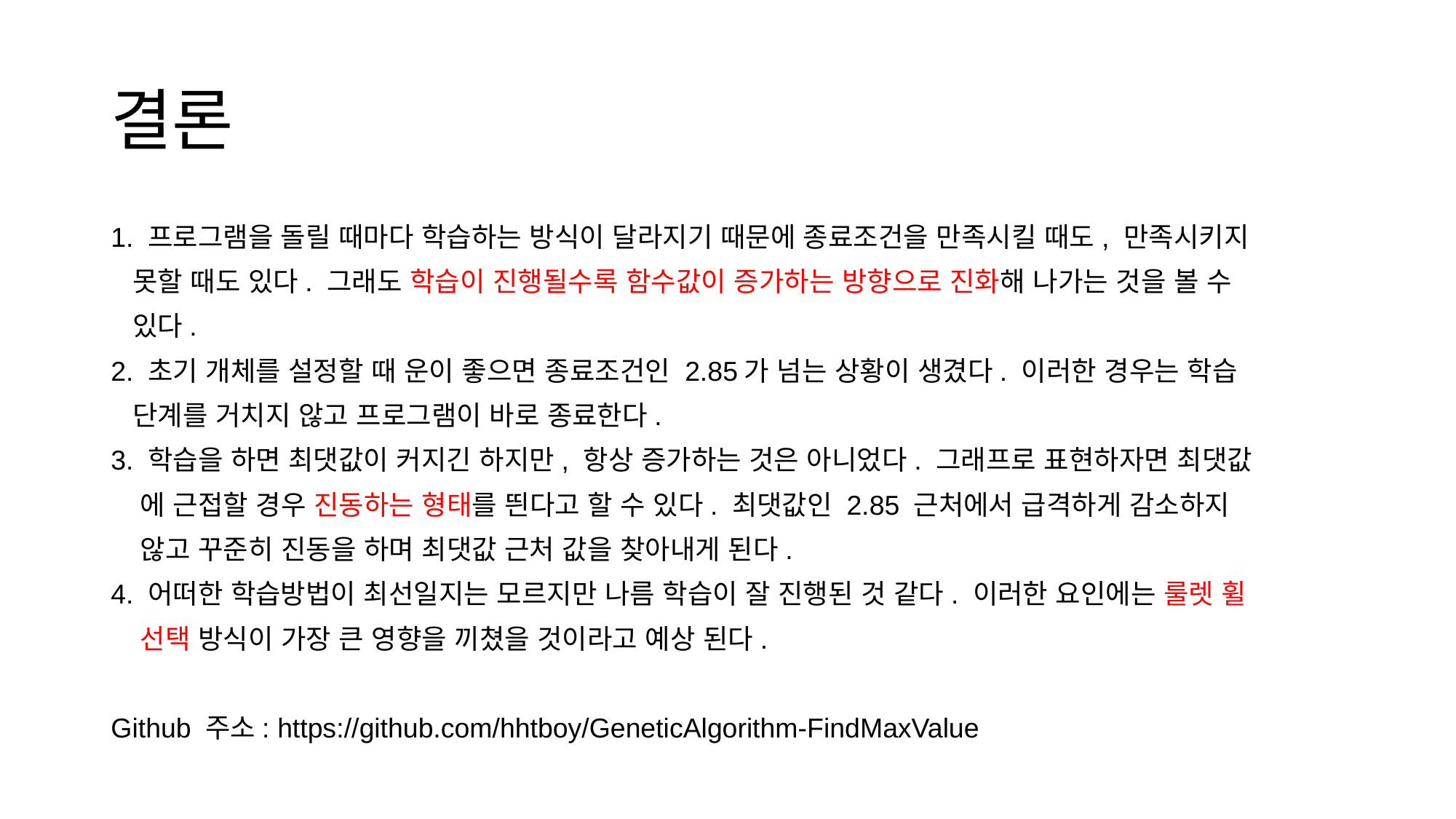

# 결론
1. 프로그램을 돌릴 때마다 학습하는 방식이 달라지기 때문에 종료조건을 만족시킬 때도, 만족시키지
  못할 때도 있다. 그래도 학습이 진행될수록 함수값이 증가하는 방향으로 진화해 나가는 것을 볼 수
  있다.
2. 초기 개체를 설정할 때 운이 좋으면 종료조건인 2.85가 넘는 상황이 생겼다. 이러한 경우는 학습
  단계를 거치지 않고 프로그램이 바로 종료한다.
3. 학습을 하면 최댓값이 커지긴 하지만, 항상 증가하는 것은 아니었다. 그래프로 표현하자면 최댓값
   에 근접할 경우 진동하는 형태를 띈다고 할 수 있다. 최댓값인 2.85 근처에서 급격하게 감소하지
   않고 꾸준히 진동을 하며 최댓값 근처 값을 찾아내게 된다.
4. 어떠한 학습방법이 최선일지는 모르지만 나름 학습이 잘 진행된 것 같다. 이러한 요인에는 룰렛 휠
   선택 방식이 가장 큰 영향을 끼쳤을 것이라고 예상 된다.

Github 주소: https://github.com/hhtboy/GeneticAlgorithm-FindMaxValue